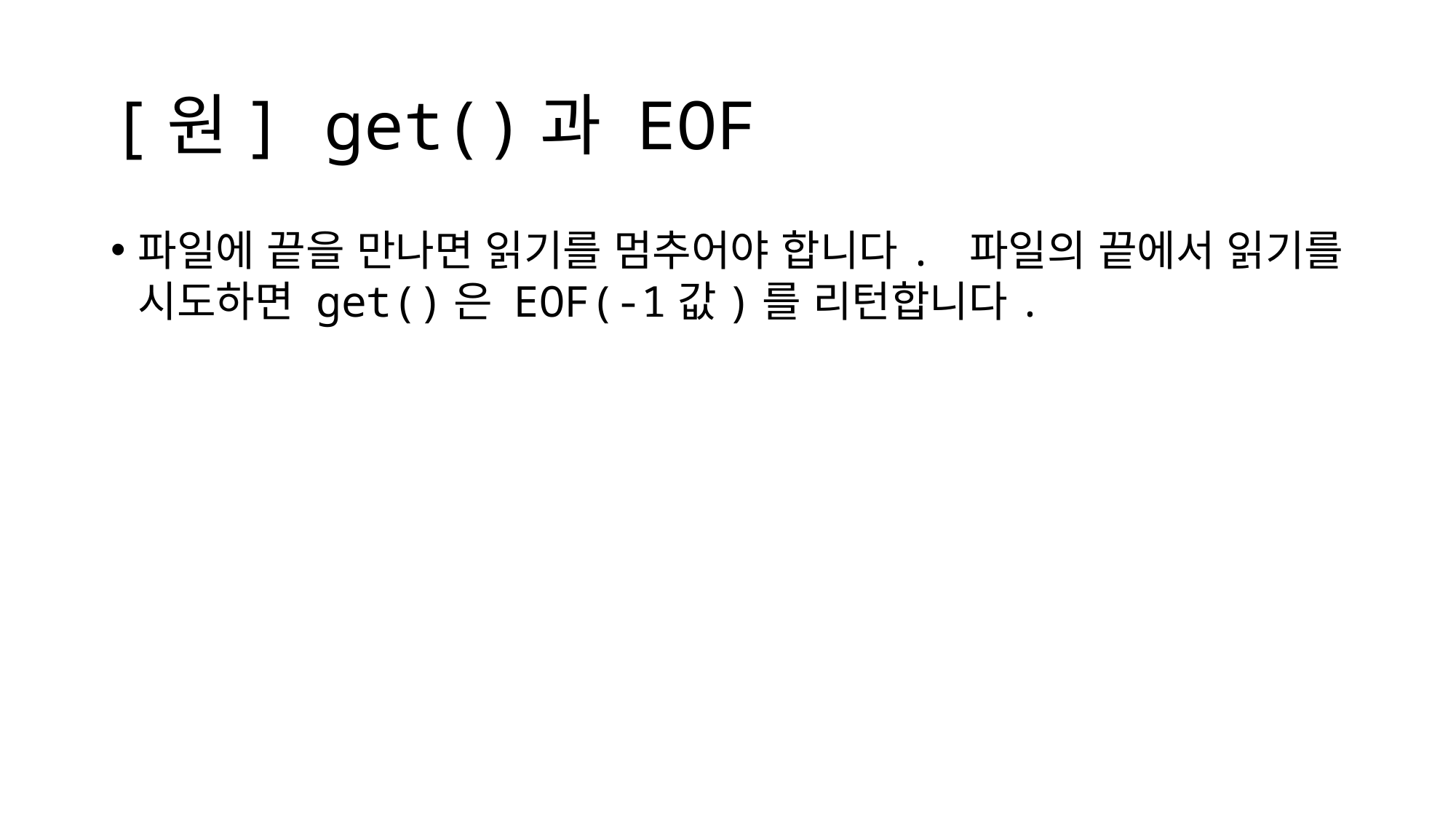

# [원] get()과 EOF
파일에 끝을 만나면 읽기를 멈추어야 합니다. 파일의 끝에서 읽기를 시도하면 get()은 EOF(-1값)를 리턴합니다.